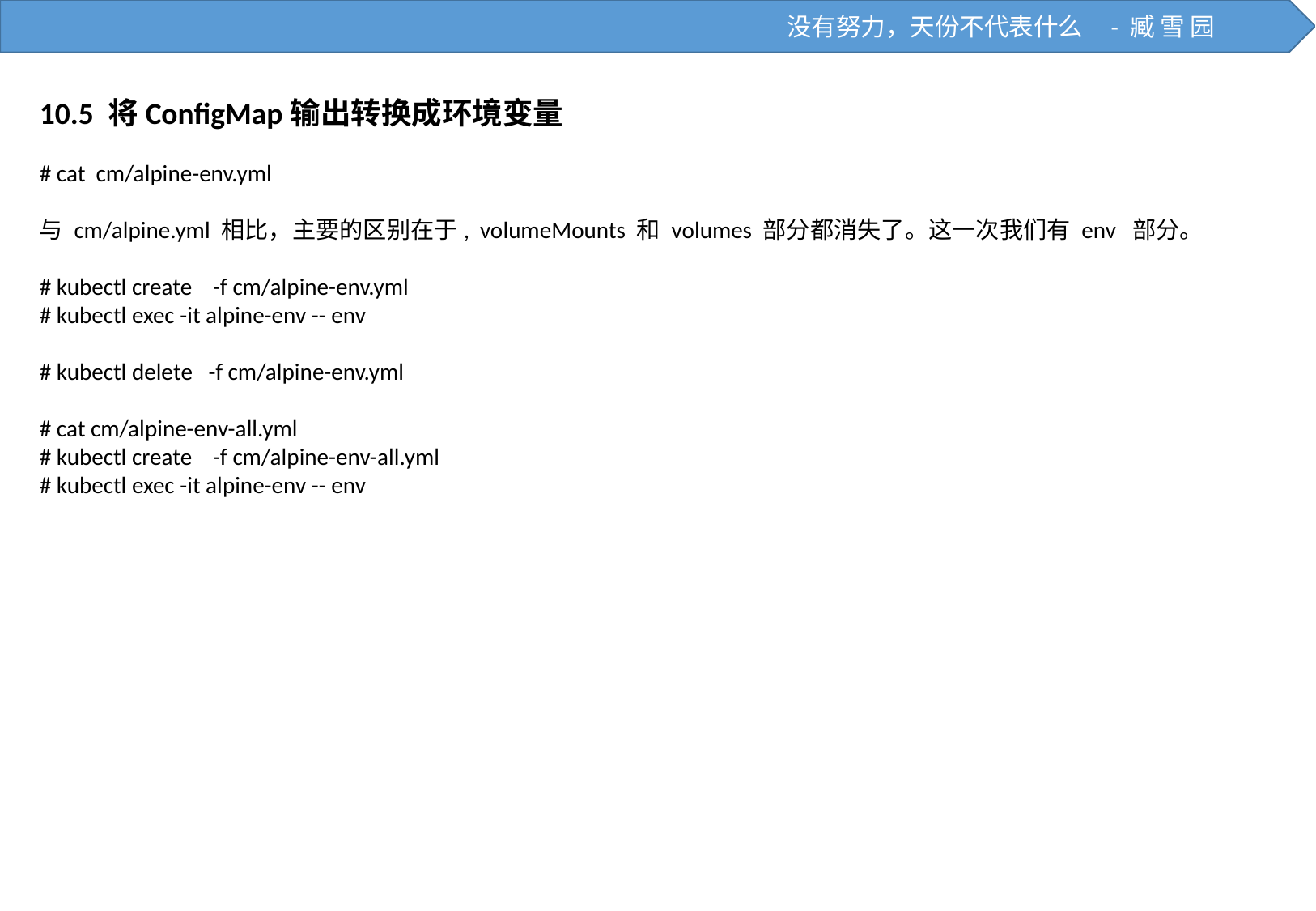

没有努力，天份不代表什么    - 臧 雪 园
10.5 将ConfigMap输出转换成环境变量

# cat  cm/alpine-env.yml

与 cm/alpine.yml 相比，主要的区别在于,  volumeMounts 和 volumes 部分都消失了。这一次我们有 env  部分。

# kubectl create    -f cm/alpine-env.yml
# kubectl exec -it alpine-env -- env

# kubectl delete   -f cm/alpine-env.yml

# cat cm/alpine-env-all.yml
# kubectl create    -f cm/alpine-env-all.yml
# kubectl exec -it alpine-env -- env